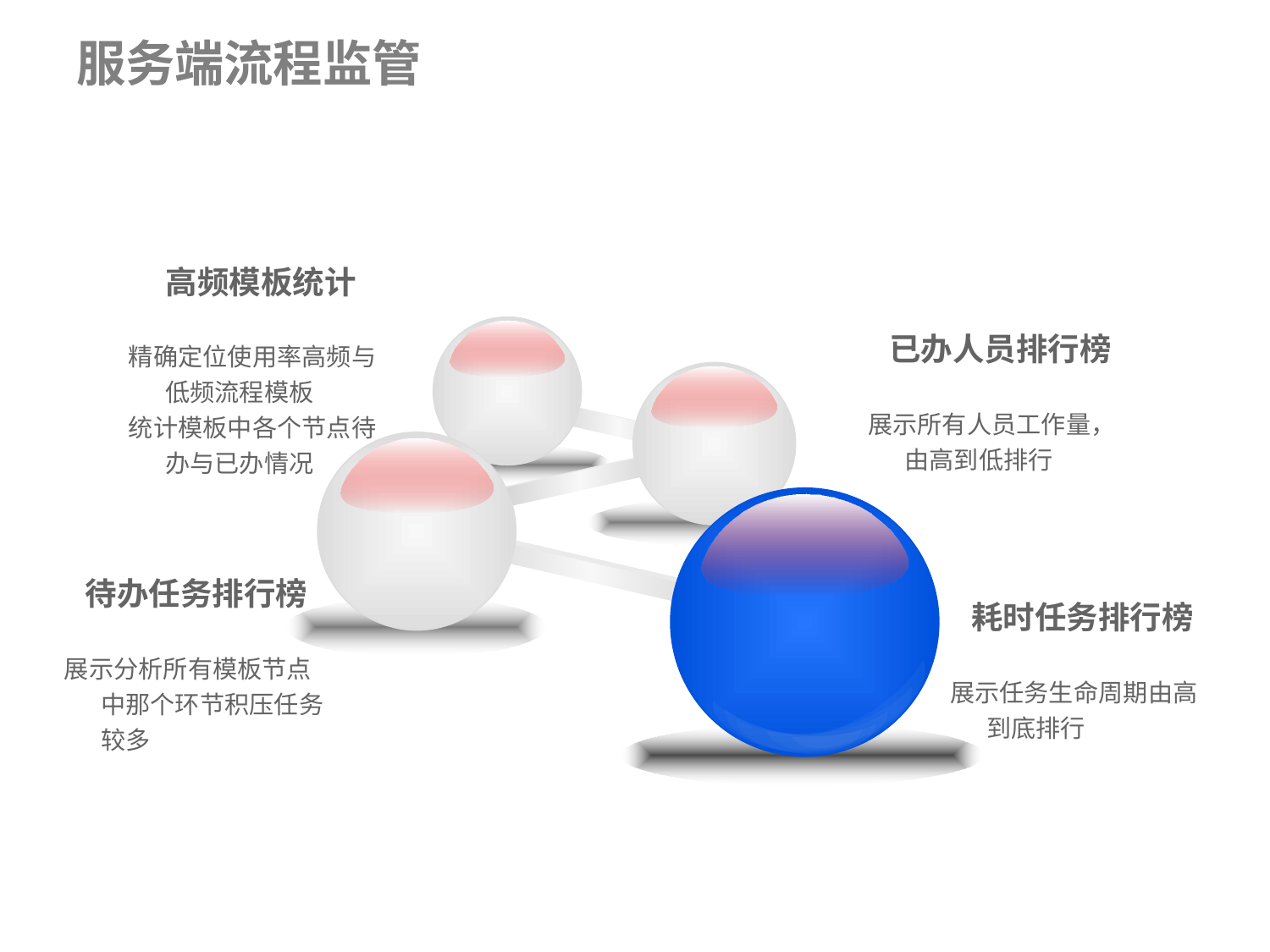

# 服务端流程监管
高频模板统计
精确定位使用率高频与低频流程模板
统计模板中各个节点待办与已办情况

已办人员排行榜
展示所有人员工作量，由高到低排行

待办任务排行榜
展示分析所有模板节点中那个环节积压任务较多
耗时任务排行榜
展示任务生命周期由高到底排行